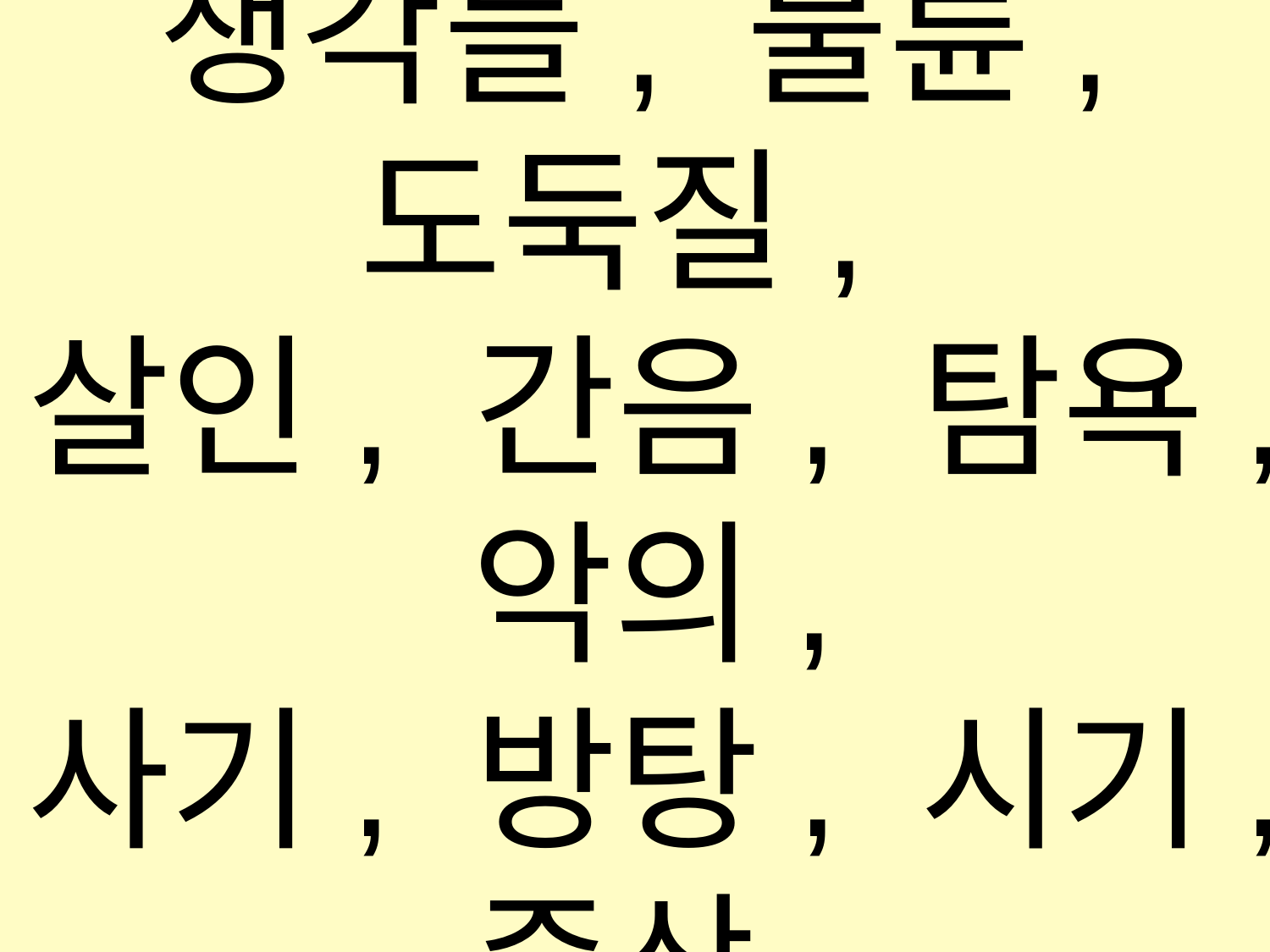

사람의 마음에서 나쁜
생각들, 불륜, 도둑질,
살인, 간음, 탐욕, 악의,
사기, 방탕, 시기, 중상,
교만, 어리석음이 나온다.